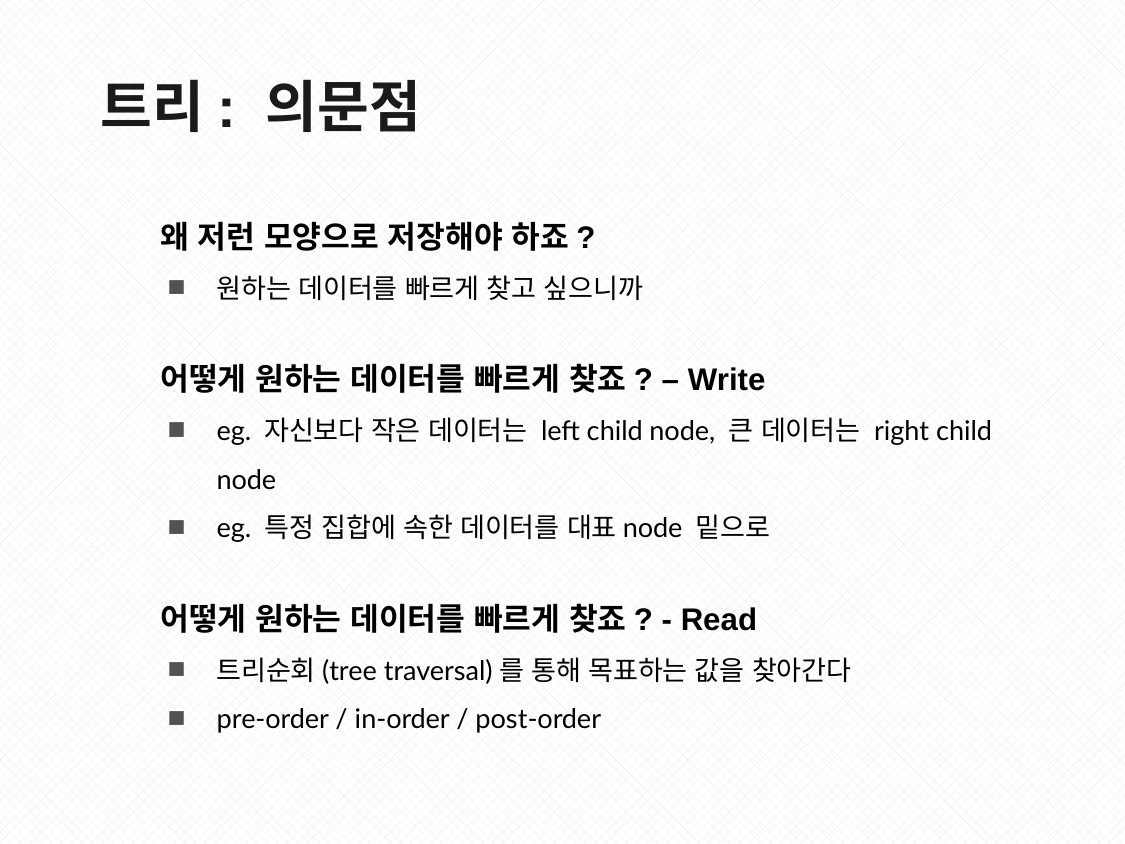

트리: 의문점
왜 저런 모양으로 저장해야 하죠?
원하는 데이터를 빠르게 찾고 싶으니까
어떻게 원하는 데이터를 빠르게 찾죠? – Write
eg. 자신보다 작은 데이터는 left child node, 큰 데이터는 right child node
eg. 특정 집합에 속한 데이터를 대표node 밑으로
어떻게 원하는 데이터를 빠르게 찾죠? - Read
트리순회(tree traversal)를 통해 목표하는 값을 찾아간다
pre-order / in-order / post-order